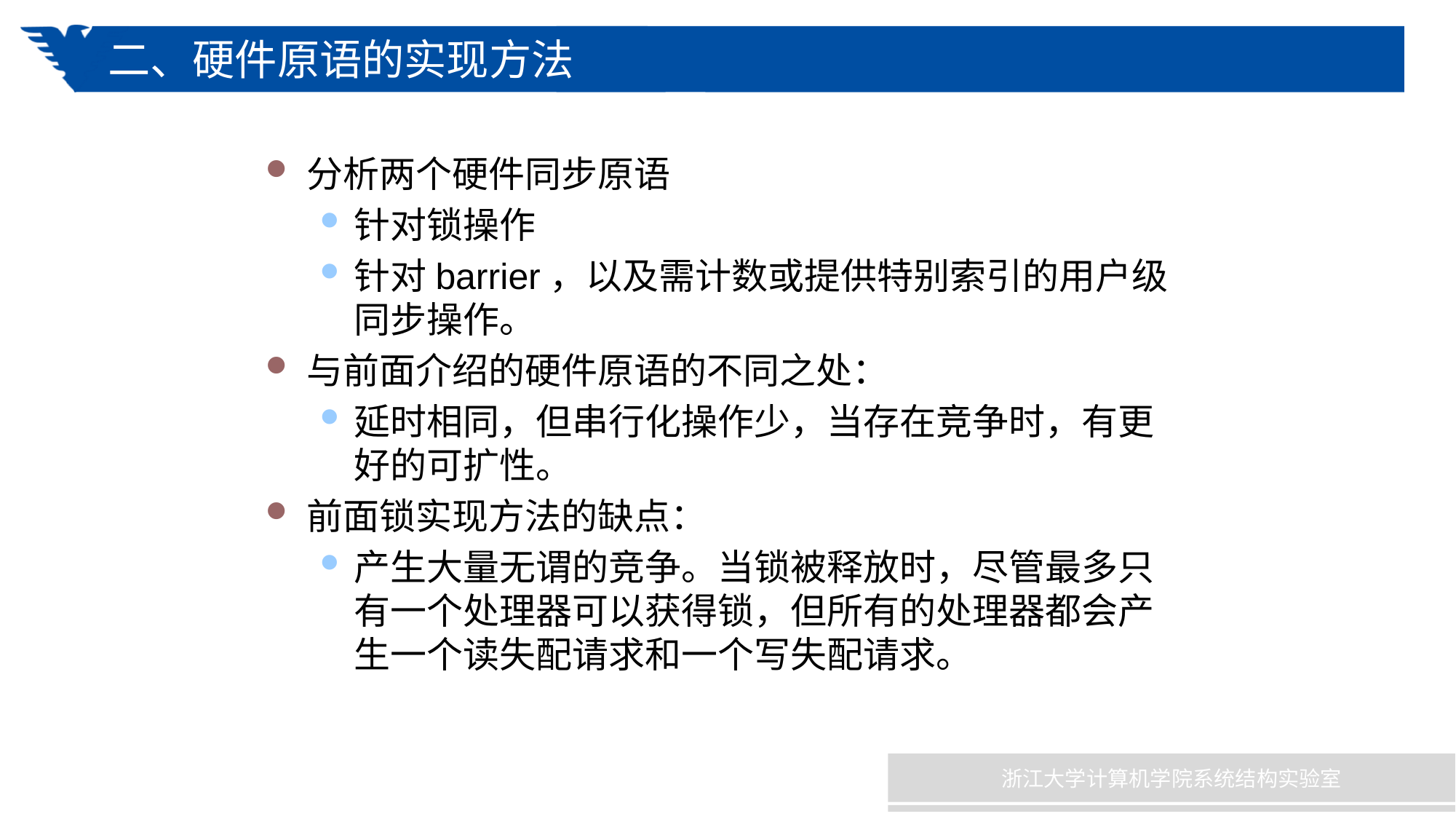

# 二、硬件原语的实现方法
分析两个硬件同步原语
针对锁操作
针对barrier，以及需计数或提供特别索引的用户级同步操作。
与前面介绍的硬件原语的不同之处：
延时相同，但串行化操作少，当存在竞争时，有更好的可扩性。
前面锁实现方法的缺点：
产生大量无谓的竞争。当锁被释放时，尽管最多只有一个处理器可以获得锁，但所有的处理器都会产生一个读失配请求和一个写失配请求。